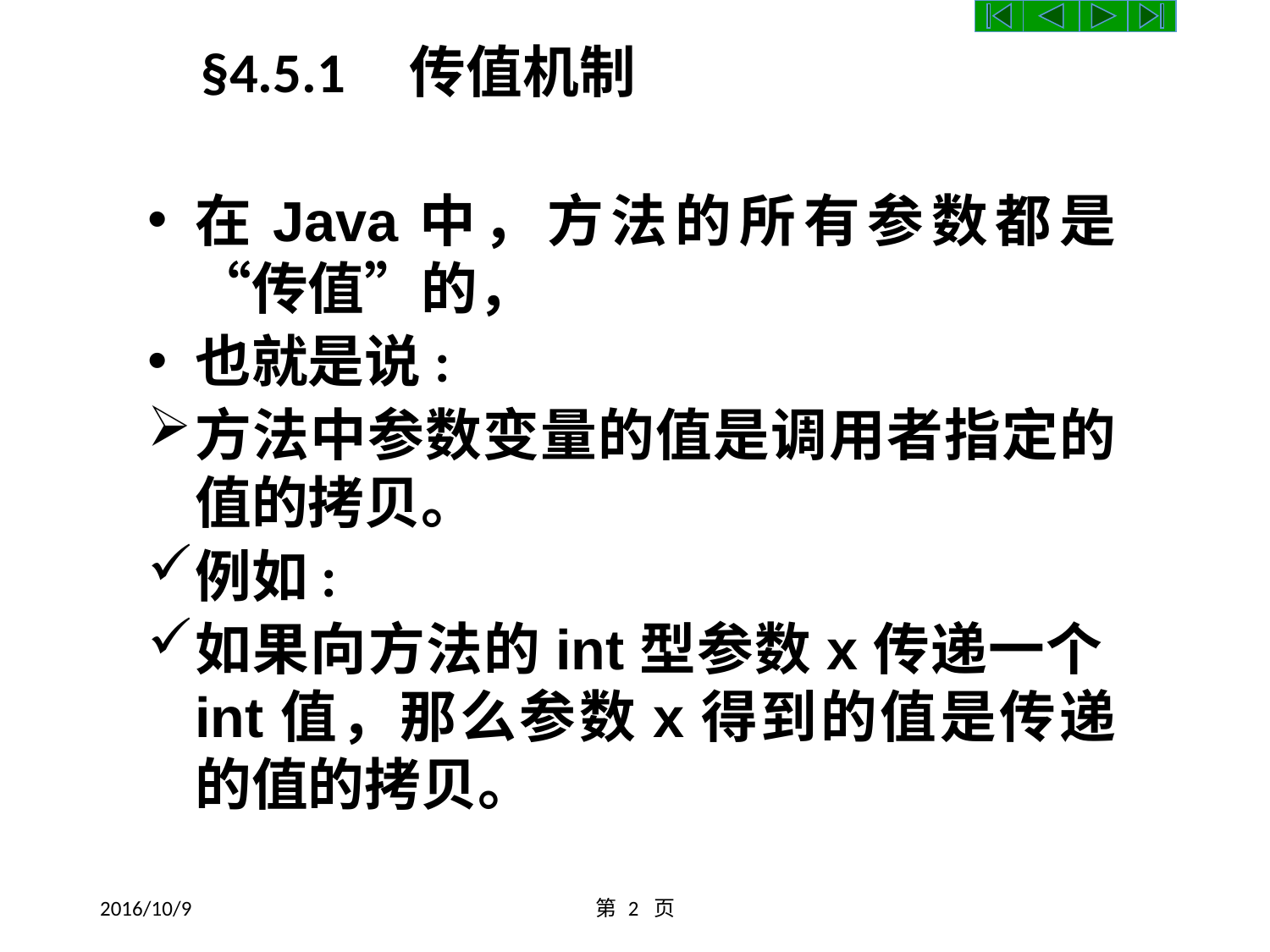

§4.5.1    传值机制
在Java中，方法的所有参数都是“传值”的，
也就是说:
方法中参数变量的值是调用者指定的值的拷贝。
例如:
如果向方法的int型参数x传递一个int值，那么参数x得到的值是传递的值的拷贝。
2016/10/9
第 2  页